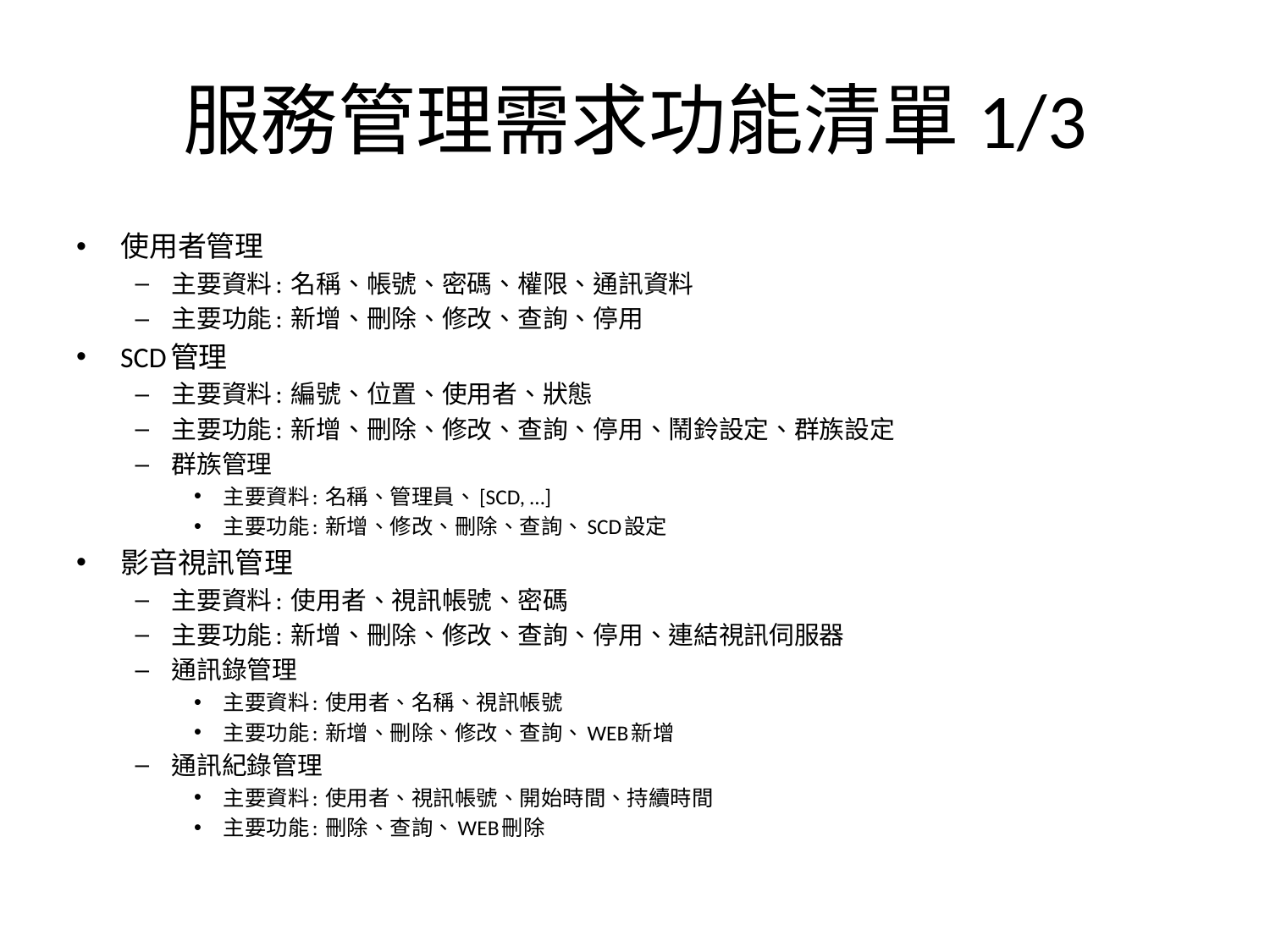

# 服務管理需求功能清單1/3
使用者管理
主要資料: 名稱、帳號、密碼、權限、通訊資料
主要功能: 新增、刪除、修改、查詢、停用
SCD管理
主要資料: 編號、位置、使用者、狀態
主要功能: 新增、刪除、修改、查詢、停用、鬧鈴設定、群族設定
群族管理
主要資料: 名稱、管理員、[SCD, …]
主要功能: 新增、修改、刪除、查詢、SCD設定
影音視訊管理
主要資料: 使用者、視訊帳號、密碼
主要功能: 新增、刪除、修改、查詢、停用、連結視訊伺服器
通訊錄管理
主要資料: 使用者、名稱、視訊帳號
主要功能: 新增、刪除、修改、查詢、WEB新增
通訊紀錄管理
主要資料: 使用者、視訊帳號、開始時間、持續時間
主要功能: 刪除、查詢、WEB刪除